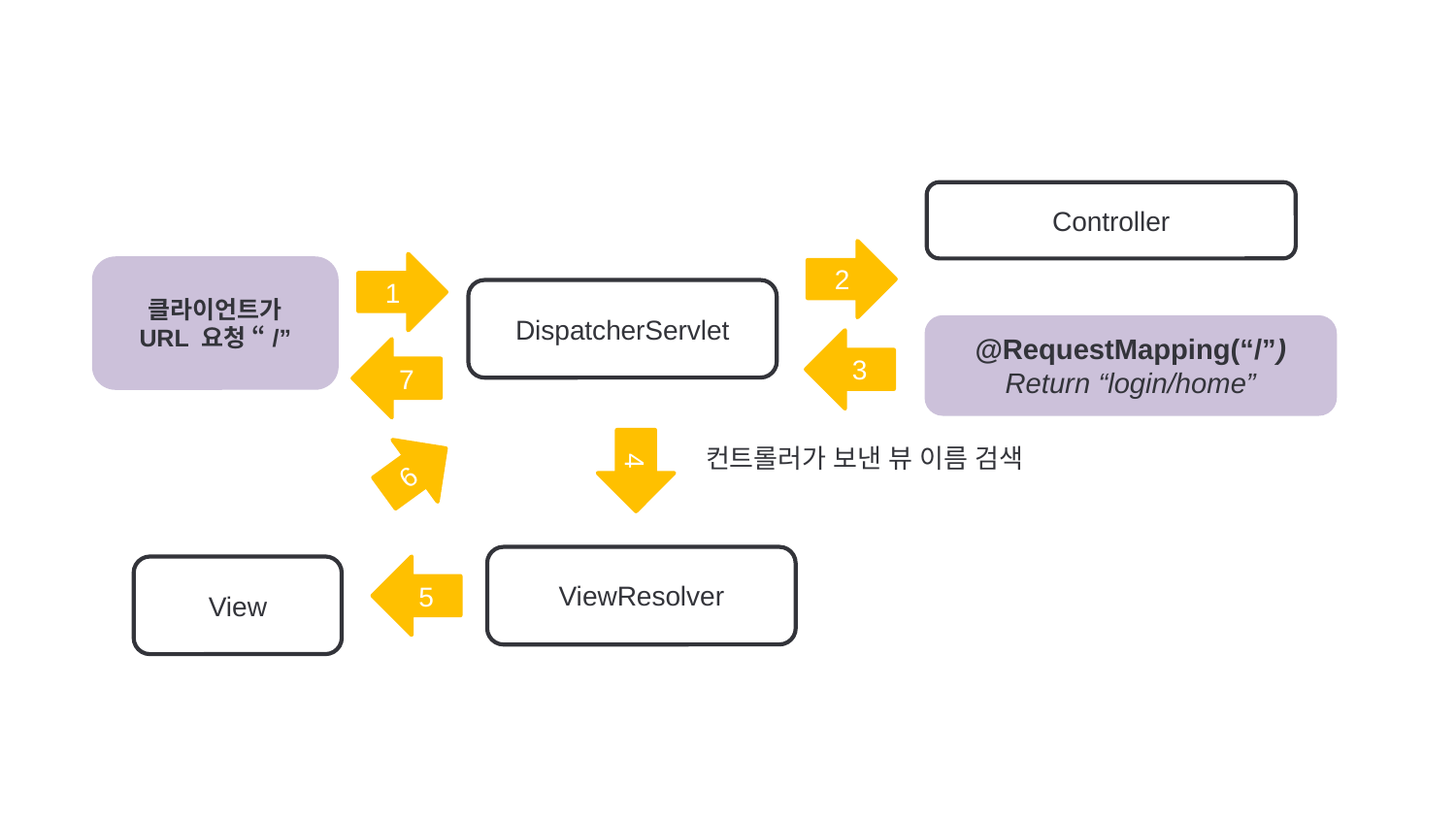

Controller
2
1
클라이언트가
 URL 요청 “/”
@RequestMapping(“/”)
Return “login/home”
3
DispatcherServlet
7
6
4
컨트롤러가 보낸 뷰 이름 검색
ViewResolver
View
5